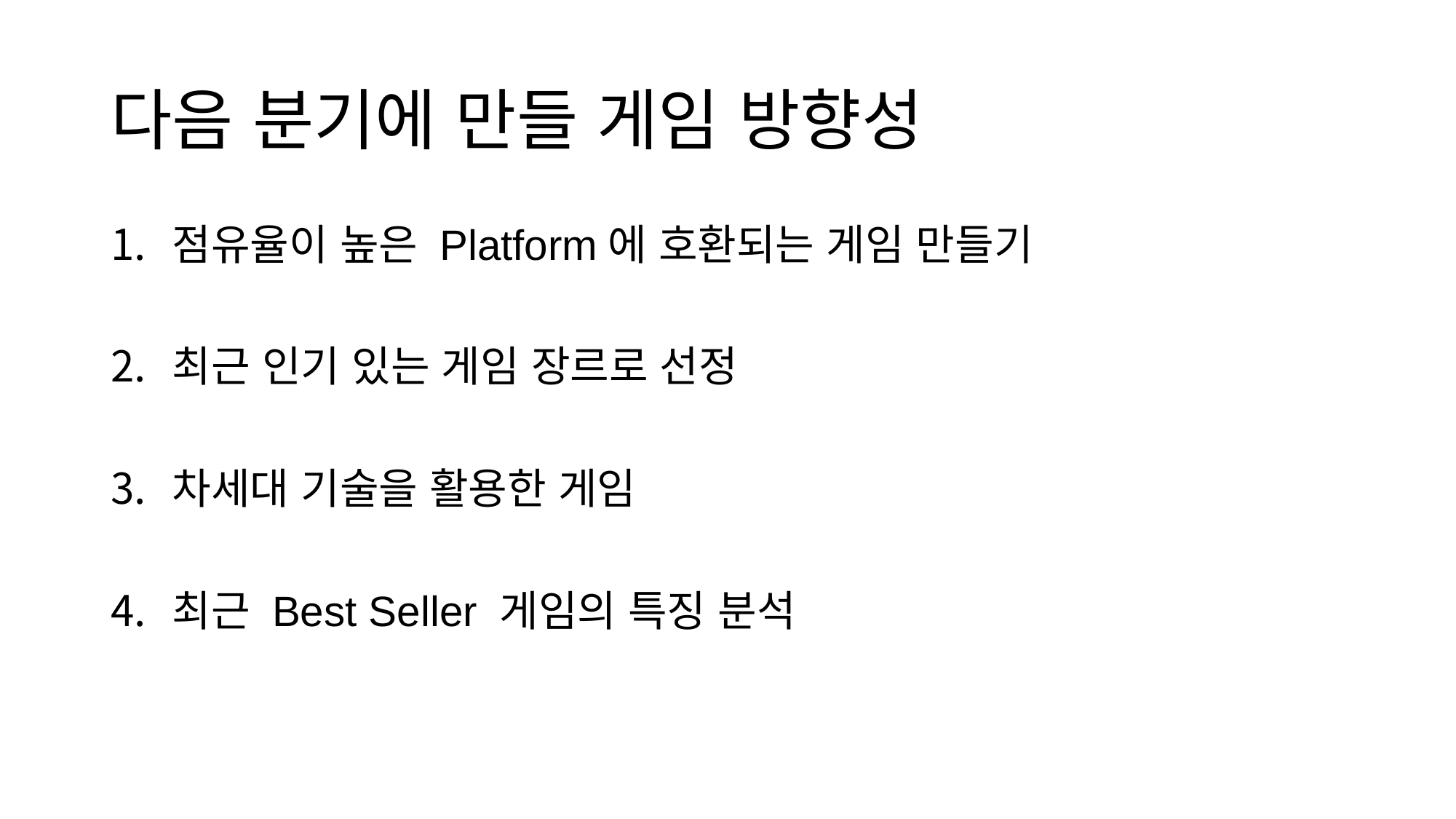

# 다음 분기에 만들 게임 방향성
점유율이 높은 Platform에 호환되는 게임 만들기

최근 인기 있는 게임 장르로 선정

차세대 기술을 활용한 게임

최근 Best Seller 게임의 특징 분석